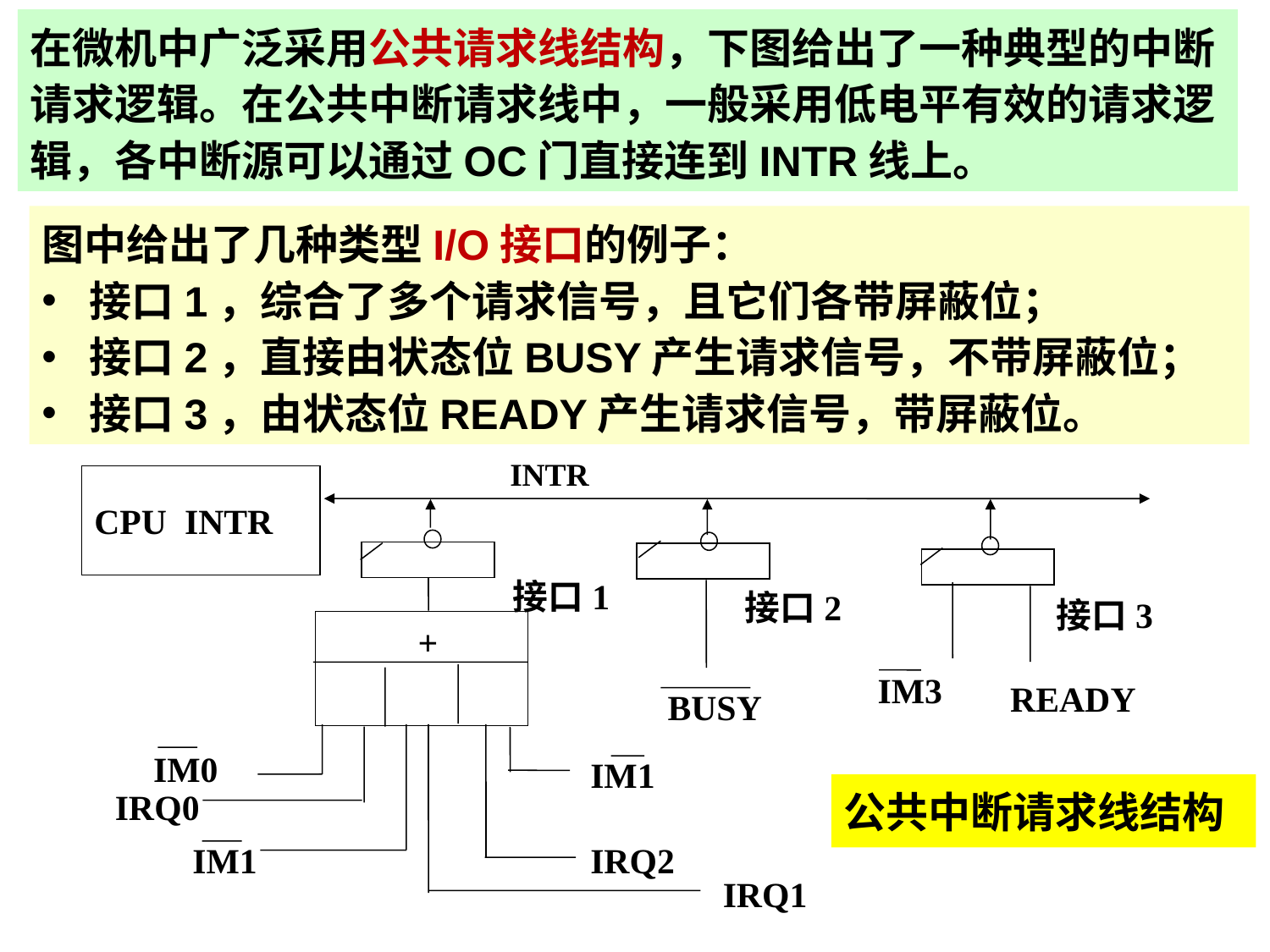

在微机中广泛采用公共请求线结构，下图给出了一种典型的中断请求逻辑。在公共中断请求线中，一般采用低电平有效的请求逻辑，各中断源可以通过OC门直接连到INTR线上。
图中给出了几种类型I/O接口的例子：
接口1，综合了多个请求信号，且它们各带屏蔽位；
接口2，直接由状态位BUSY产生请求信号，不带屏蔽位；
接口3，由状态位READY产生请求信号，带屏蔽位。
INTR
CPU  INTR

接口1
接口2

接口3

+
IM3

READY

BUSY

IM0
IM1

IRQ0

IM1
IRQ2

IRQ1

公共中断请求线结构
59